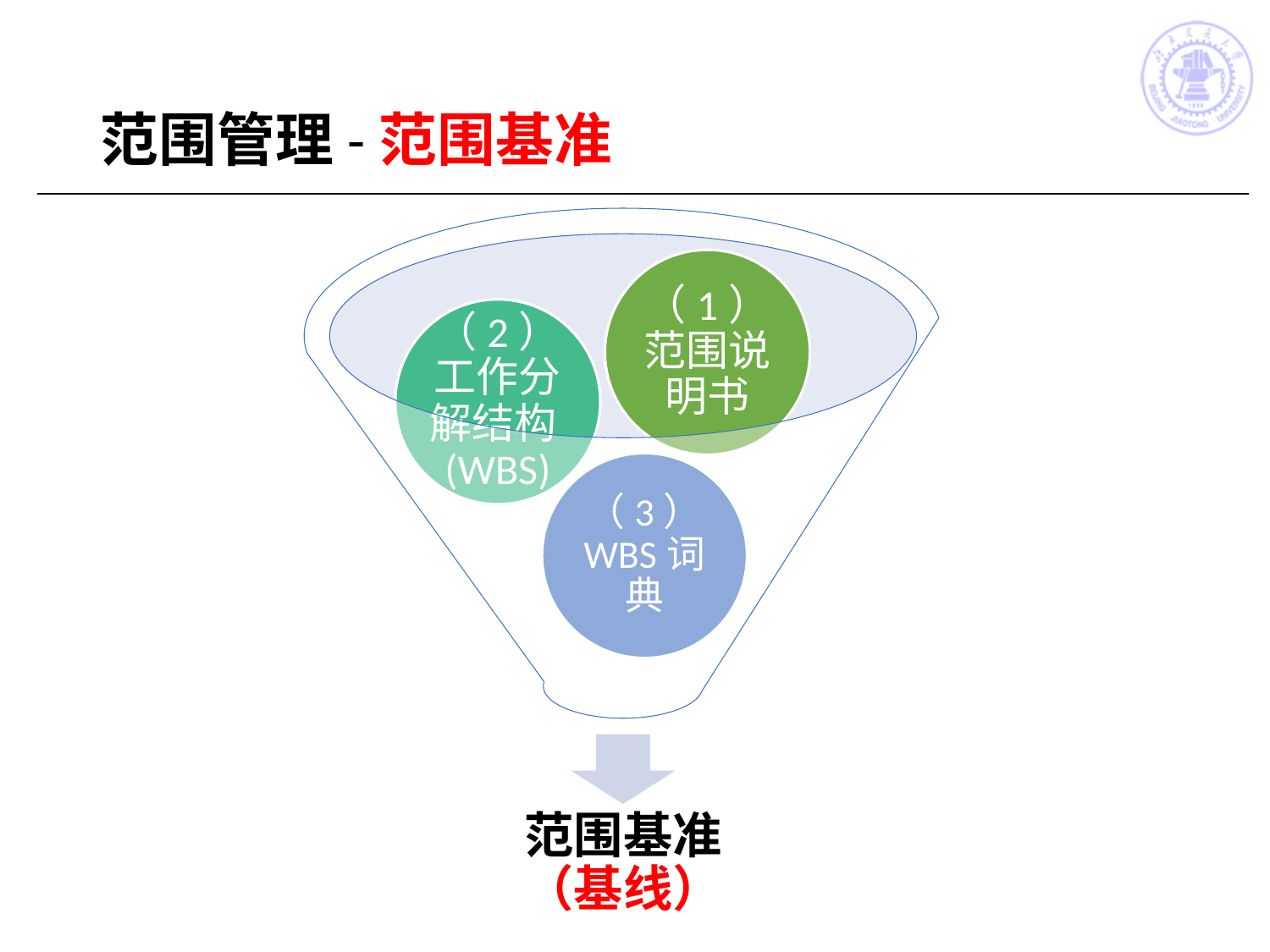

# 范围管理-范围基准
范围基准
（基线）
（3） WBS词典
（2）工作分解结构(WBS)
（1）范围说明书